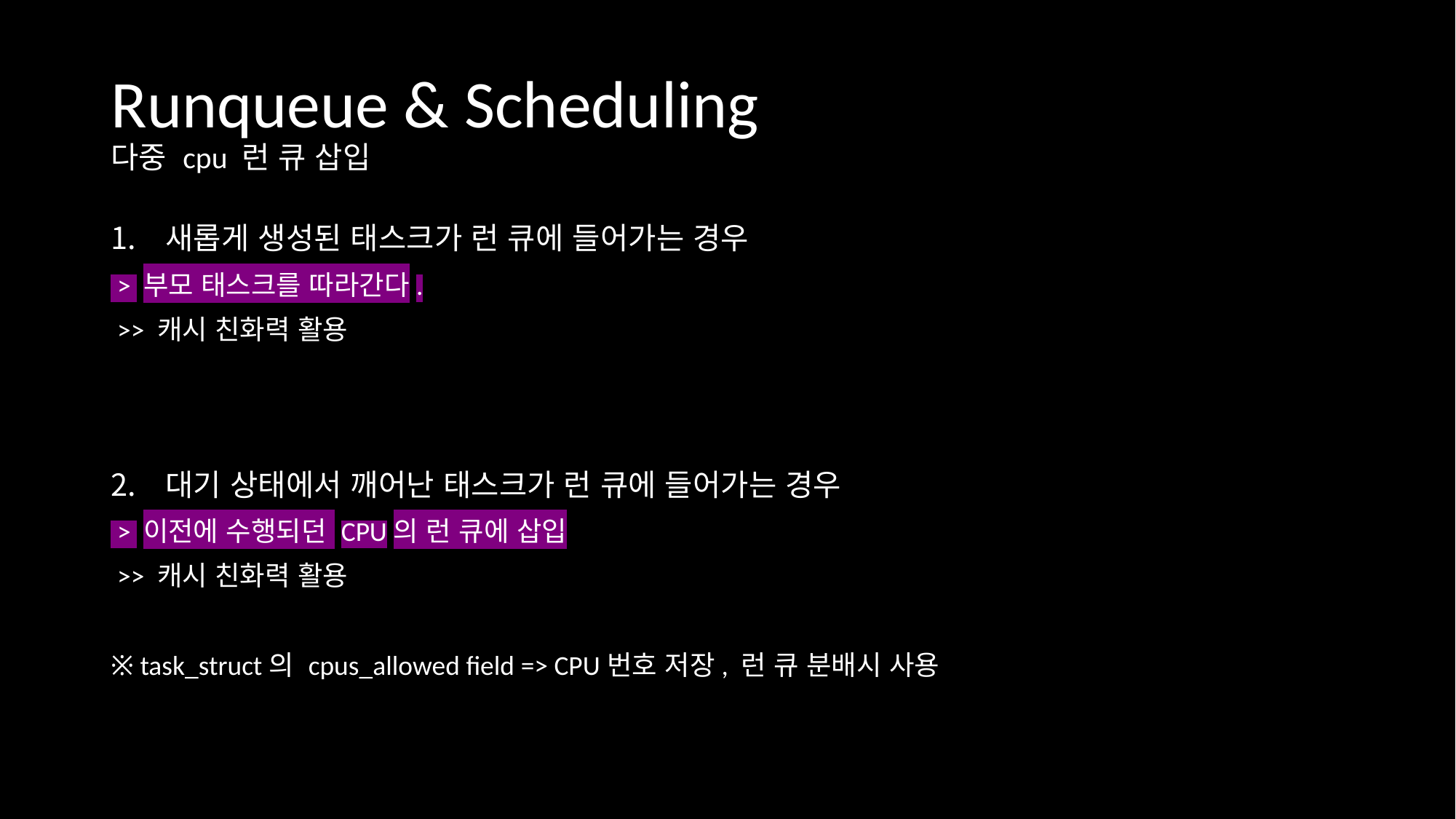

# Runqueue & Scheduling 다중 cpu 런 큐 삽입
새롭게 생성된 태스크가 런 큐에 들어가는 경우
 > 부모 태스크를 따라간다.
 >> 캐시 친화력 활용

대기 상태에서 깨어난 태스크가 런 큐에 들어가는 경우
 > 이전에 수행되던 CPU의 런 큐에 삽입
 >> 캐시 친화력 활용

※ task_struct의 cpus_allowed field => CPU번호 저장, 런 큐 분배시 사용